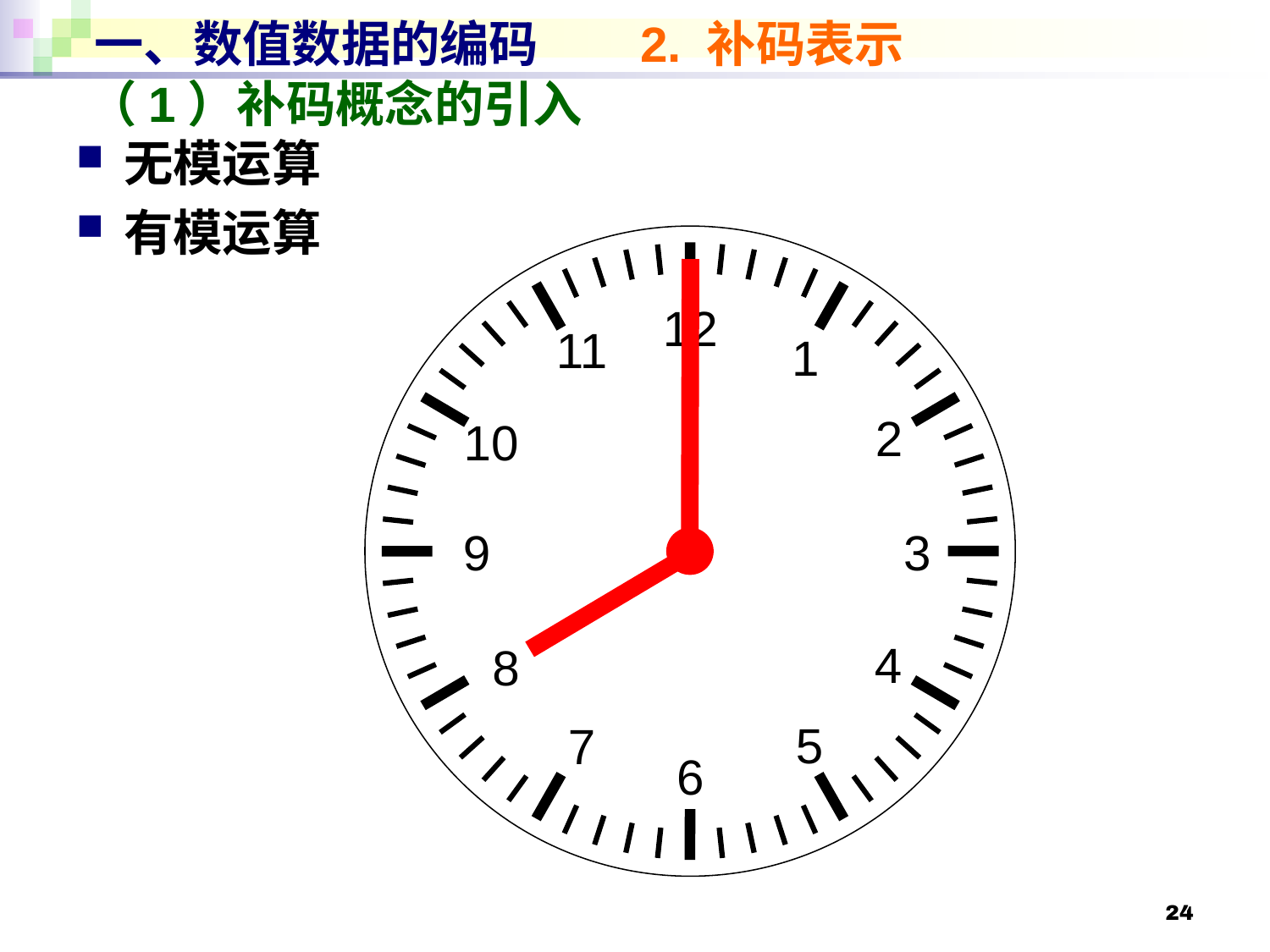

# 一、数值数据的编码        2. 补码表示
（1）补码概念的引入
无模运算
有模运算

12
11
1
2
10
9
3
4
8
5
7
6

24